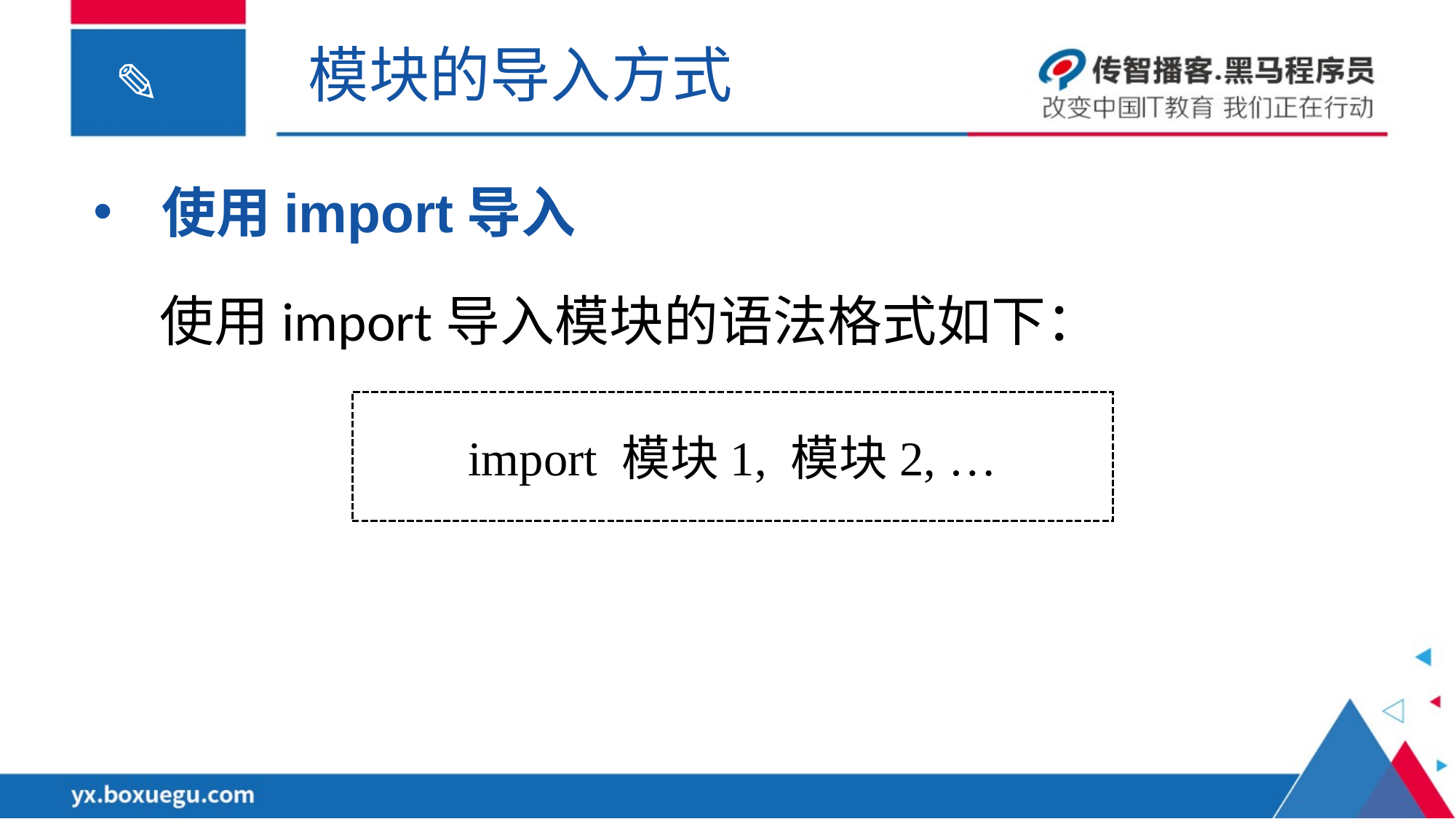

模块的导入方式
使用import导入
使用import导入模块的语法格式如下：

import 模块1, 模块2, …